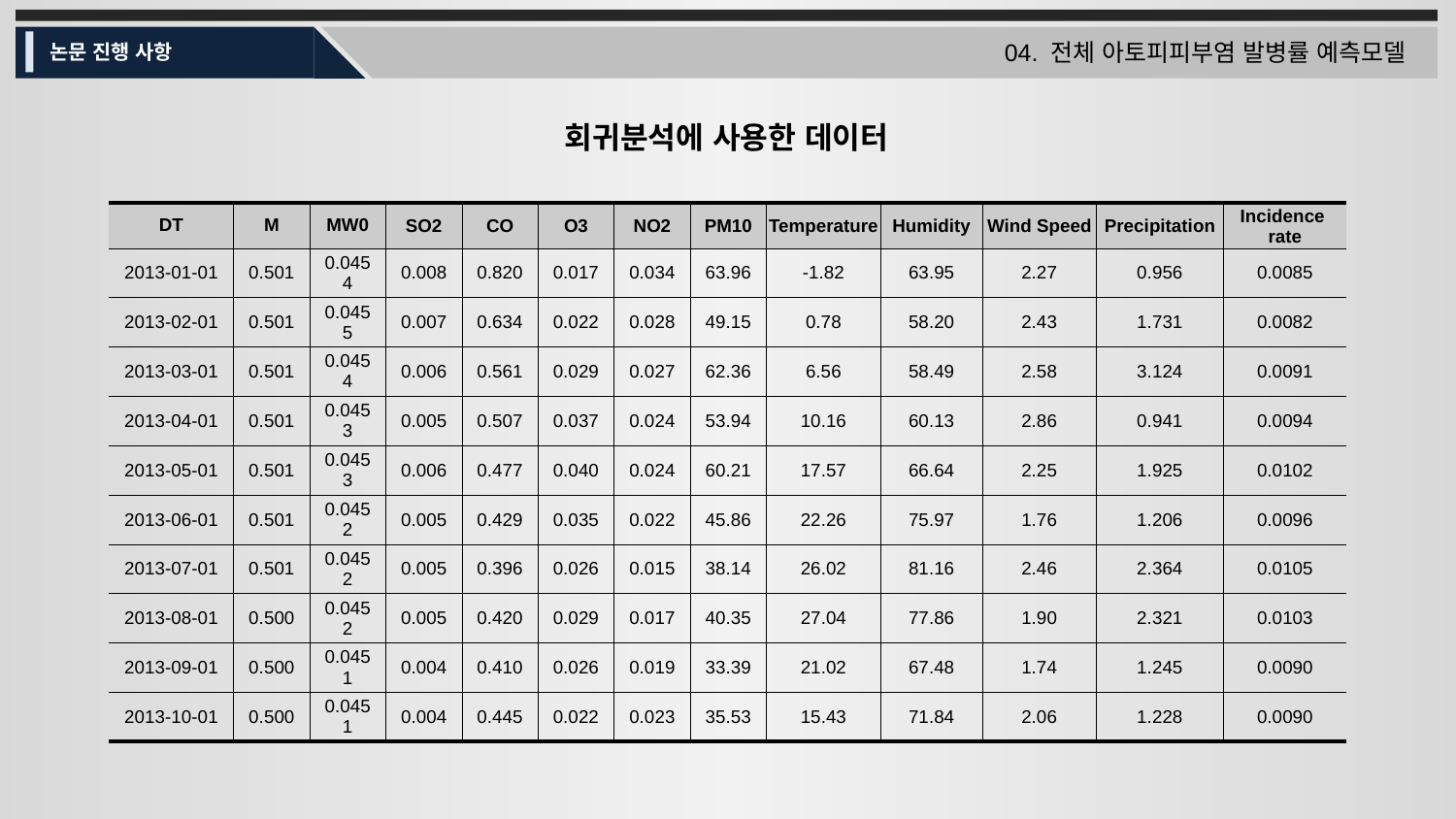

04. 전체 아토피피부염 발병률 예측모델

논문 진행 사항
회귀분석에 사용한 데이터
| DT | M | MW0 | SO2 | CO | O3 | NO2 | PM10 | Temperature | Humidity | Wind Speed | Precipitation | Incidence rate |
| --- | --- | --- | --- | --- | --- | --- | --- | --- | --- | --- | --- | --- |
| 2013-01-01 | 0.501 | 0.0454 | 0.008 | 0.820 | 0.017 | 0.034 | 63.96 | -1.82 | 63.95 | 2.27 | 0.956 | 0.0085 |
| 2013-02-01 | 0.501 | 0.0455 | 0.007 | 0.634 | 0.022 | 0.028 | 49.15 | 0.78 | 58.20 | 2.43 | 1.731 | 0.0082 |
| 2013-03-01 | 0.501 | 0.0454 | 0.006 | 0.561 | 0.029 | 0.027 | 62.36 | 6.56 | 58.49 | 2.58 | 3.124 | 0.0091 |
| 2013-04-01 | 0.501 | 0.0453 | 0.005 | 0.507 | 0.037 | 0.024 | 53.94 | 10.16 | 60.13 | 2.86 | 0.941 | 0.0094 |
| 2013-05-01 | 0.501 | 0.0453 | 0.006 | 0.477 | 0.040 | 0.024 | 60.21 | 17.57 | 66.64 | 2.25 | 1.925 | 0.0102 |
| 2013-06-01 | 0.501 | 0.0452 | 0.005 | 0.429 | 0.035 | 0.022 | 45.86 | 22.26 | 75.97 | 1.76 | 1.206 | 0.0096 |
| 2013-07-01 | 0.501 | 0.0452 | 0.005 | 0.396 | 0.026 | 0.015 | 38.14 | 26.02 | 81.16 | 2.46 | 2.364 | 0.0105 |
| 2013-08-01 | 0.500 | 0.0452 | 0.005 | 0.420 | 0.029 | 0.017 | 40.35 | 27.04 | 77.86 | 1.90 | 2.321 | 0.0103 |
| 2013-09-01 | 0.500 | 0.0451 | 0.004 | 0.410 | 0.026 | 0.019 | 33.39 | 21.02 | 67.48 | 1.74 | 1.245 | 0.0090 |
| 2013-10-01 | 0.500 | 0.0451 | 0.004 | 0.445 | 0.022 | 0.023 | 35.53 | 15.43 | 71.84 | 2.06 | 1.228 | 0.0090 |